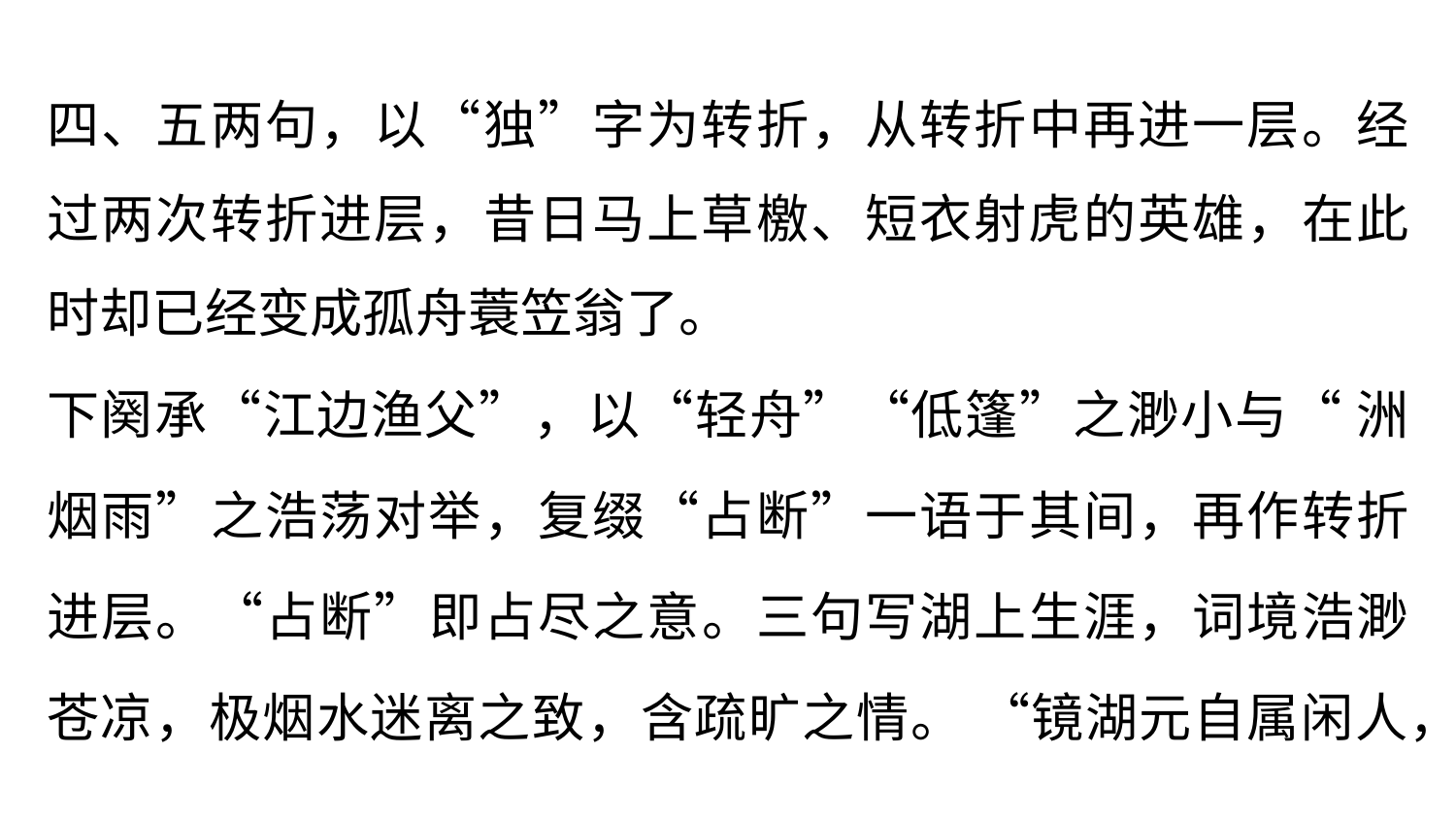

四、五两句，以“独”字为转折，从转折中再进一层。经过两次转折进层，昔日马上草檄、短衣射虎的英雄，在此时却已经变成孤舟蓑笠翁了。
下阕承“江边渔父”，以“轻舟”“低篷”之渺小与“ 洲烟雨”之浩荡对举，复缀“占断”一语于其间，再作转折进层。“占断”即占尽之意。三句写湖上生涯，词境浩渺苍凉，极烟水迷离之致，含疏旷之情。 “镜湖元自属闲人，